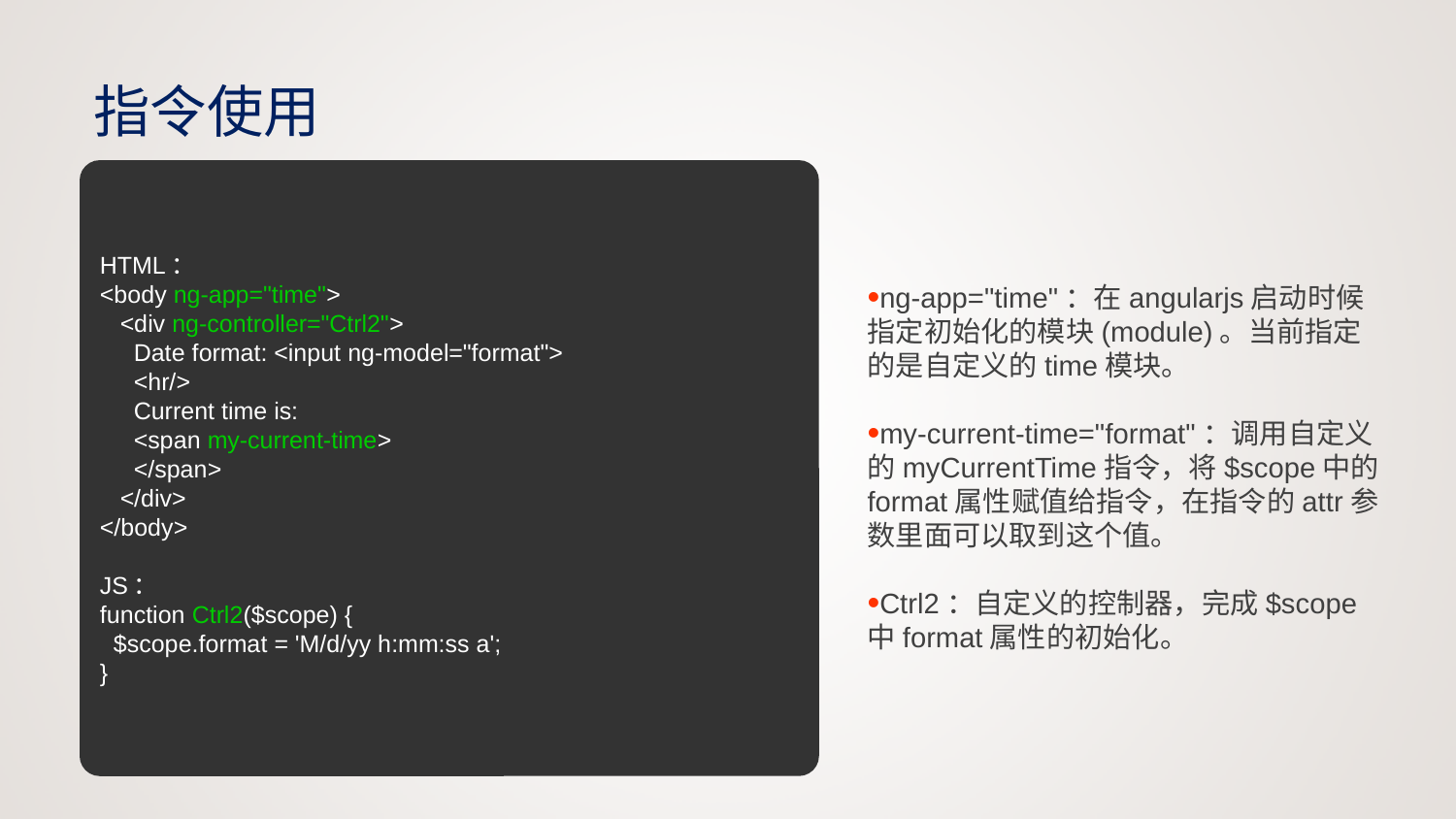

指令使用
HTML：
<body ng-app="time">
   <div ng-controller="Ctrl2">
     Date format: <input ng-model="format">
     <hr/>
     Current time is:
     <span my-current-time>
     </span>
   </div>
</body>

JS：
function Ctrl2($scope) {
  $scope.format = 'M/d/yy h:mm:ss a';
}

ng-app="time"：在angularjs启动时候指定初始化的模块(module)。当前指定的是自定义的time模块。

my-current-time="format"：调用自定义的myCurrentTime指令，将$scope中的format属性赋值给指令，在指令的attr参数里面可以取到这个值。

Ctrl2：自定义的控制器，完成$scope中format属性的初始化。